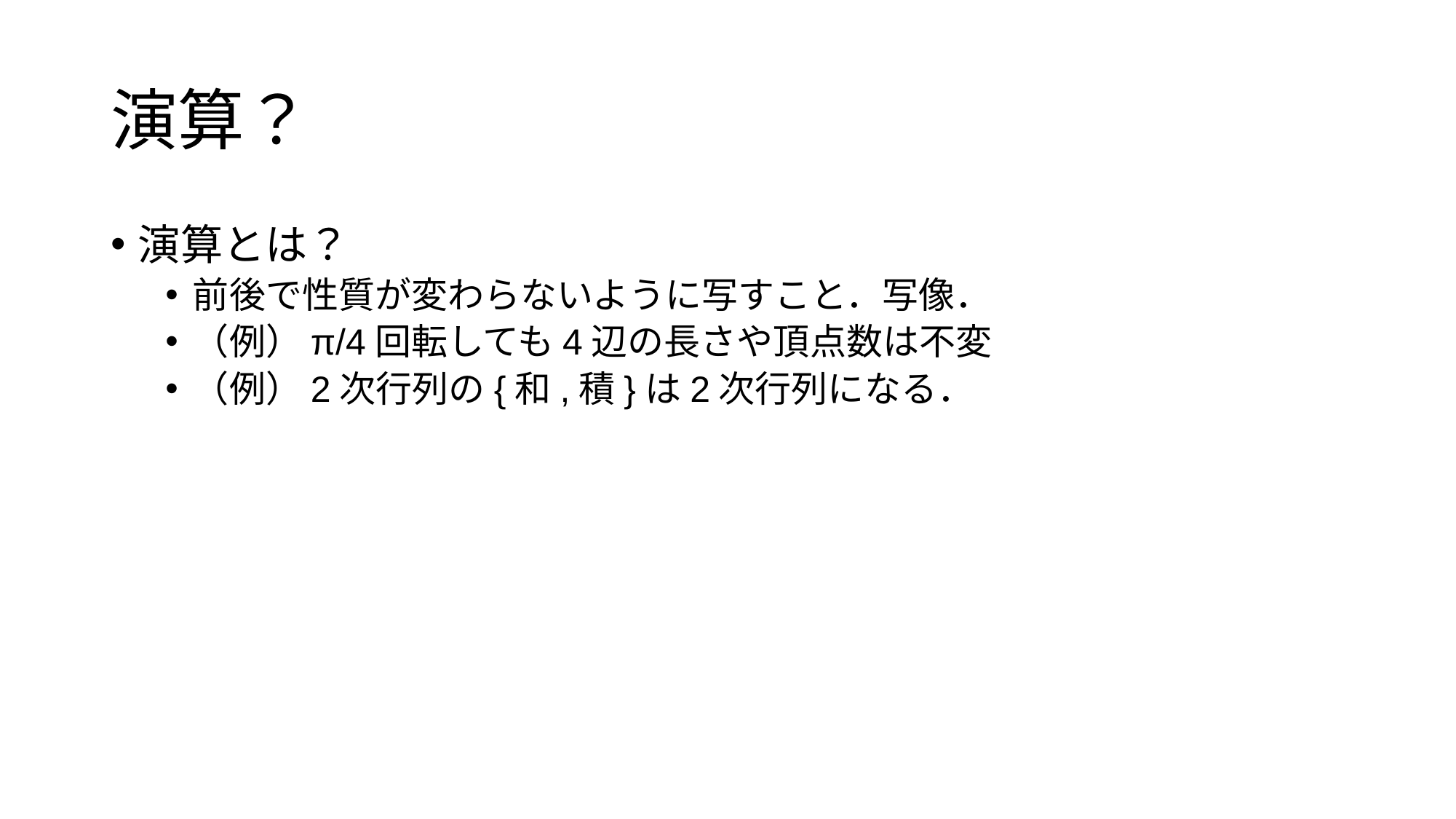

# 演算？
演算とは？
前後で性質が変わらないように写すこと．写像．
（例）π/4回転しても4辺の長さや頂点数は不変
（例）2次行列の{和,積}は2次行列になる．